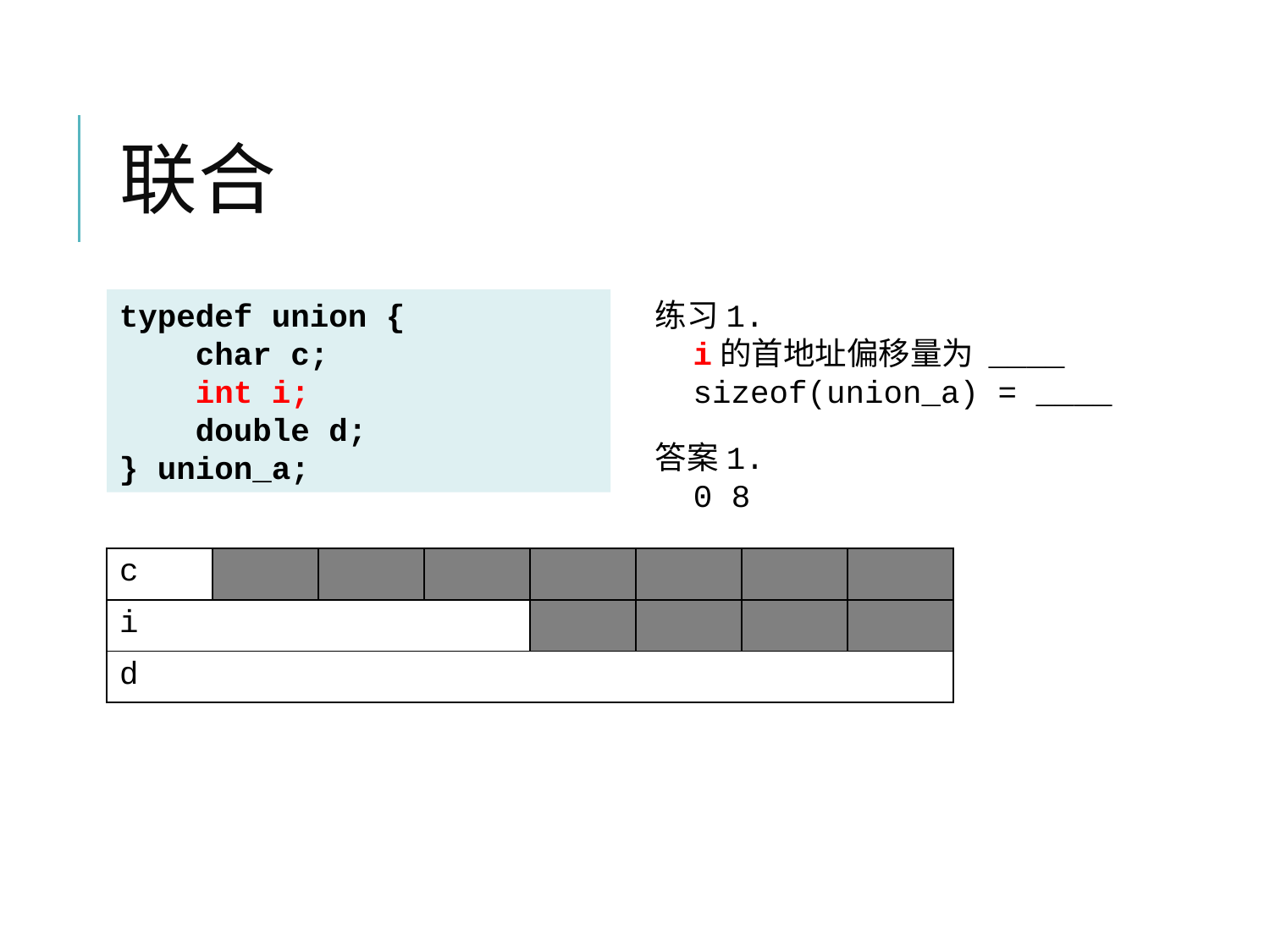

# 联合
typedef union {
    char c;
    int i;
    double d;
} union_a;
练习1.
  i的首地址偏移量为 ____
  sizeof(union_a) = ____
答案1.
  0 8
| c |  |  |  |  |  |  |  |
| --- | --- | --- | --- | --- | --- | --- | --- |
| i |  |  |  |  |  |  |  |
| d |  |  |  |  |  |  |  |